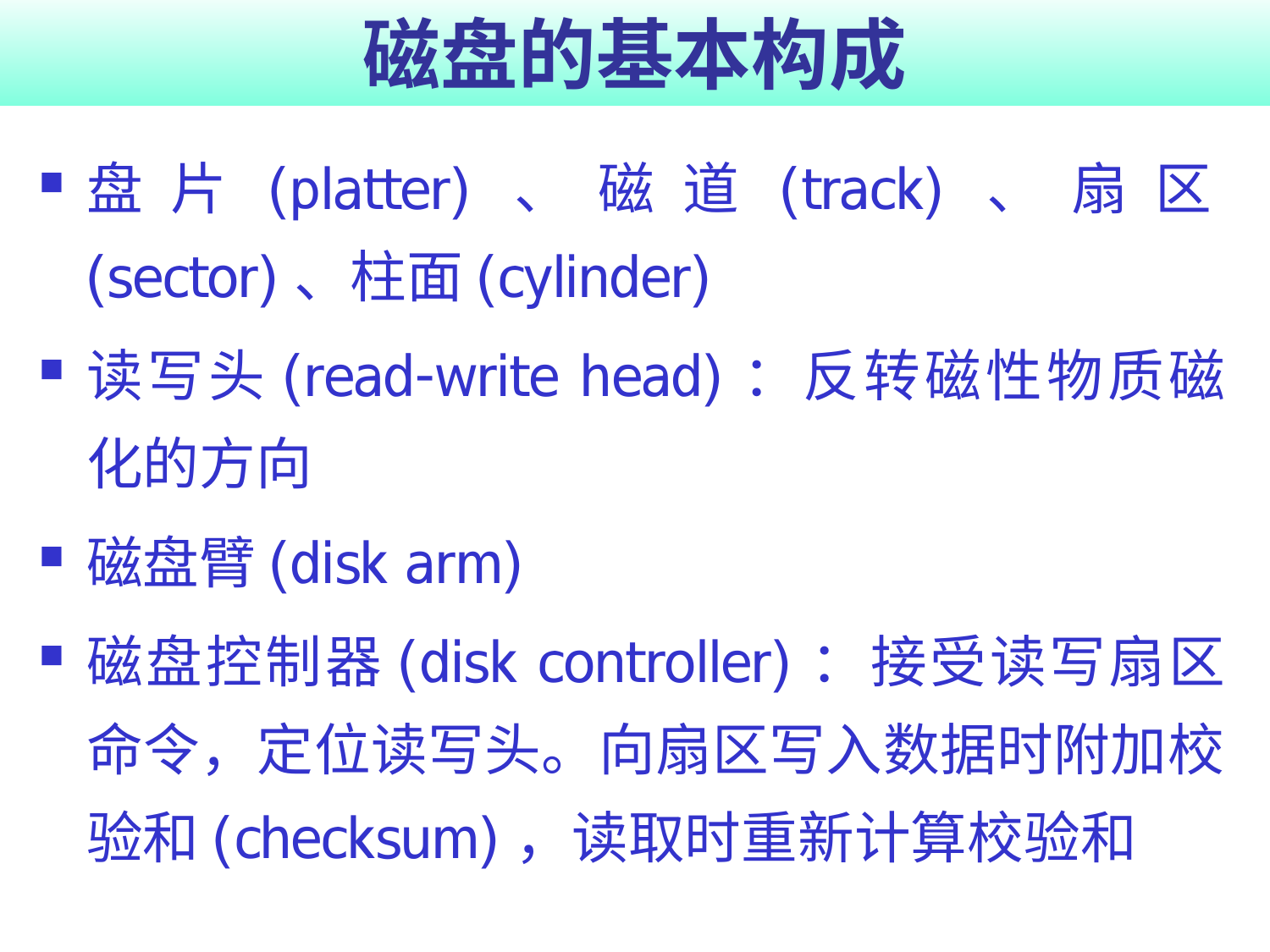

# 磁盘的基本构成
盘片(platter)、磁道(track)、扇区(sector)、柱面(cylinder)
读写头(read-write head)：反转磁性物质磁化的方向
磁盘臂(disk arm)
磁盘控制器(disk controller)：接受读写扇区命令，定位读写头。向扇区写入数据时附加校验和(checksum)，读取时重新计算校验和